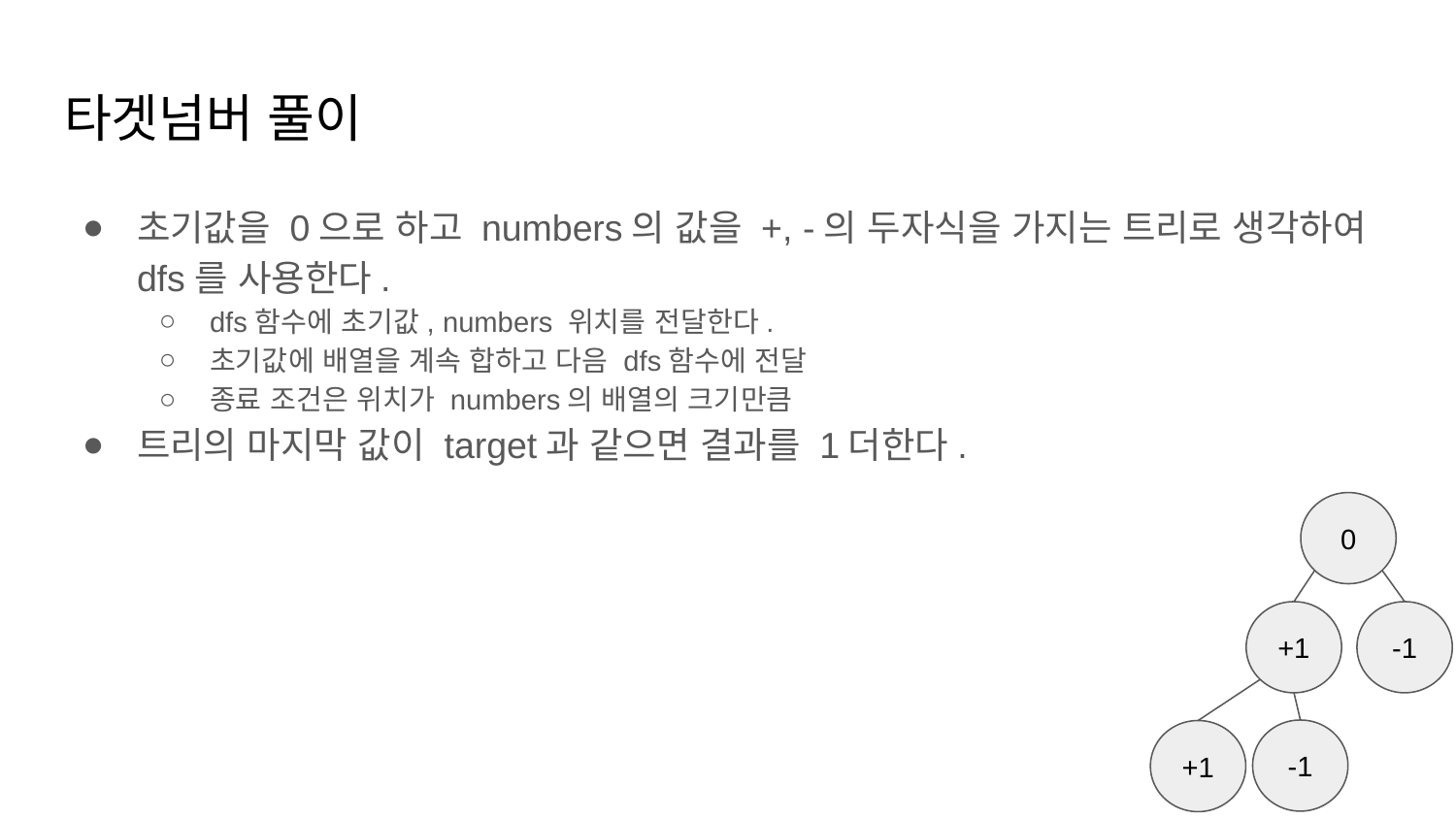

# 타겟넘버 풀이
초기값을 0으로 하고 numbers의 값을 +, -의 두자식을 가지는 트리로 생각하여 dfs를 사용한다.
dfs함수에 초기값, numbers 위치를 전달한다.
초기값에 배열을 계속 합하고 다음 dfs함수에 전달
종료 조건은 위치가 numbers의 배열의 크기만큼
트리의 마지막 값이 target과 같으면 결과를 1더한다.
0
+1
-1
-1
+1